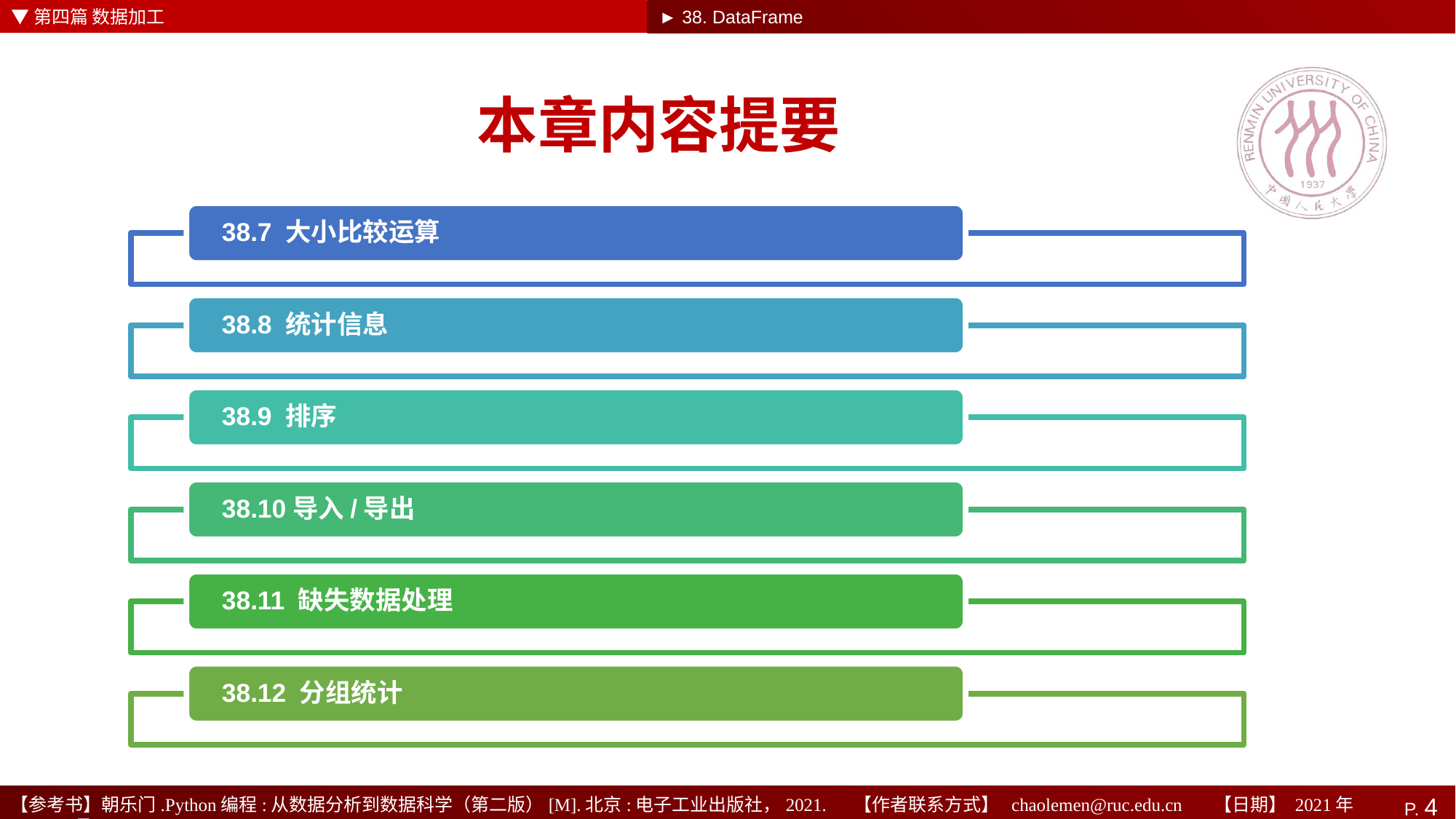

▼第四篇 数据加工
► 38. DataFrame
# 本章内容提要
38.7 大小比较运算
38.8 统计信息
38.9 排序
38.10导入/导出
38.11 缺失数据处理
38.12 分组统计